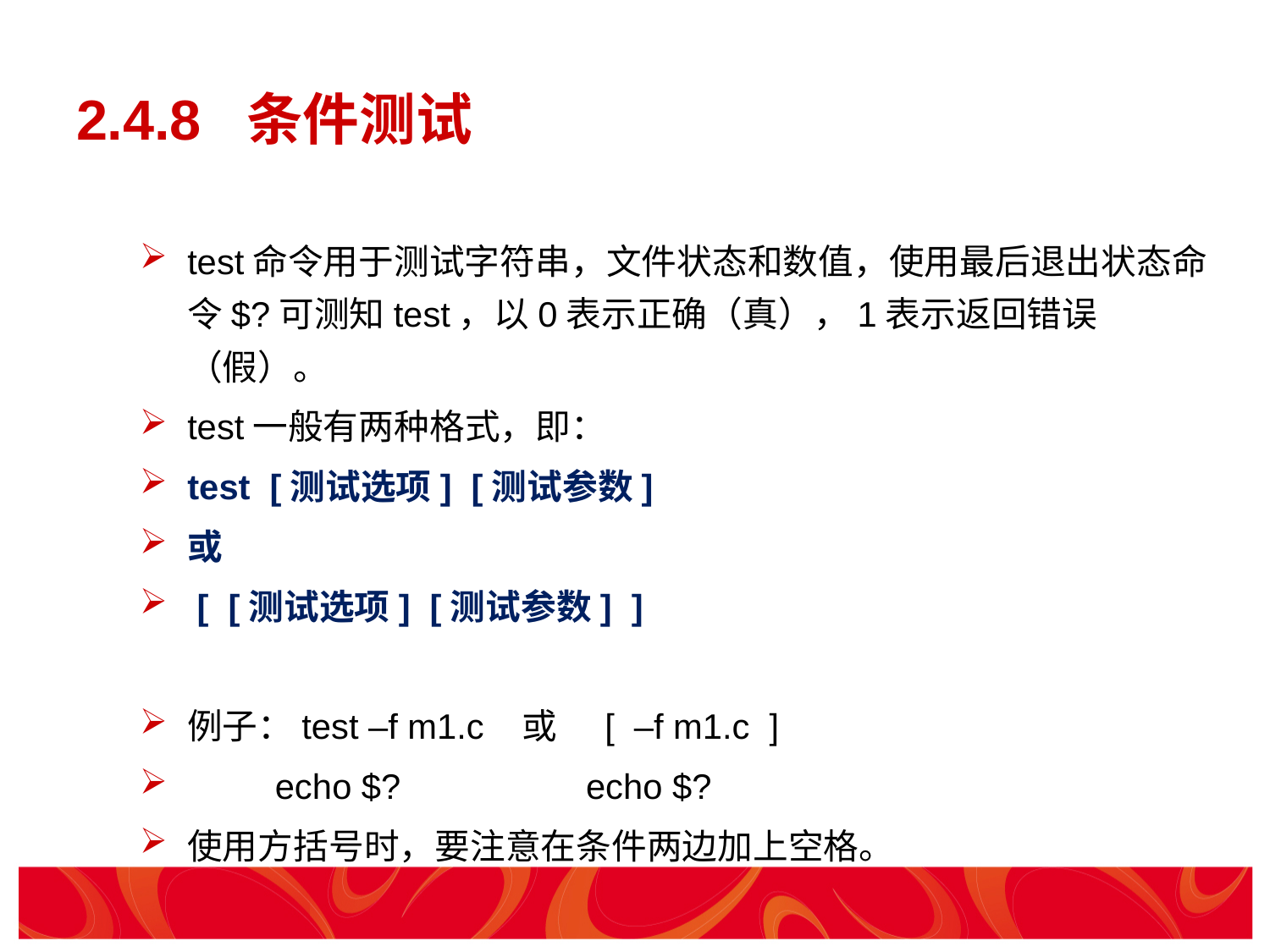

# 2.4.8  条件测试
test命令用于测试字符串，文件状态和数值，使用最后退出状态命令$?可测知test，以0表示正确（真），1表示返回错误（假）。
test一般有两种格式，即：
test  [测试选项]  [测试参数]
或
 [  [测试选项]  [测试参数]  ]

例子：test –f m1.c   或     [  –f m1.c  ]
         echo $?                   echo $?
使用方括号时，要注意在条件两边加上空格。